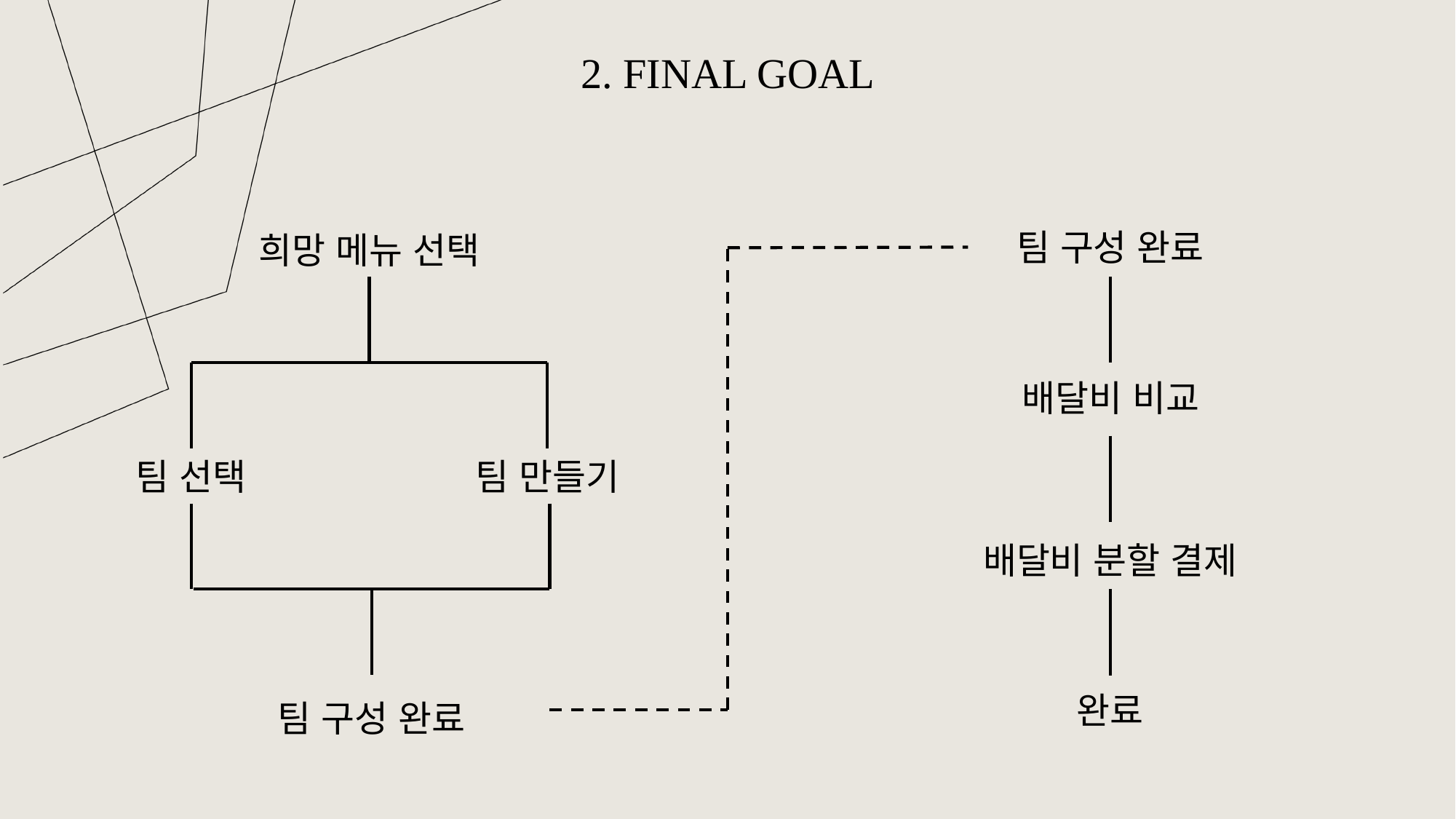

2. FINAL GOAL
팀 구성 완료
희망 메뉴 선택
배달비 비교
팀 선택
팀 만들기
배달비 분할 결제
완료
팀 구성 완료